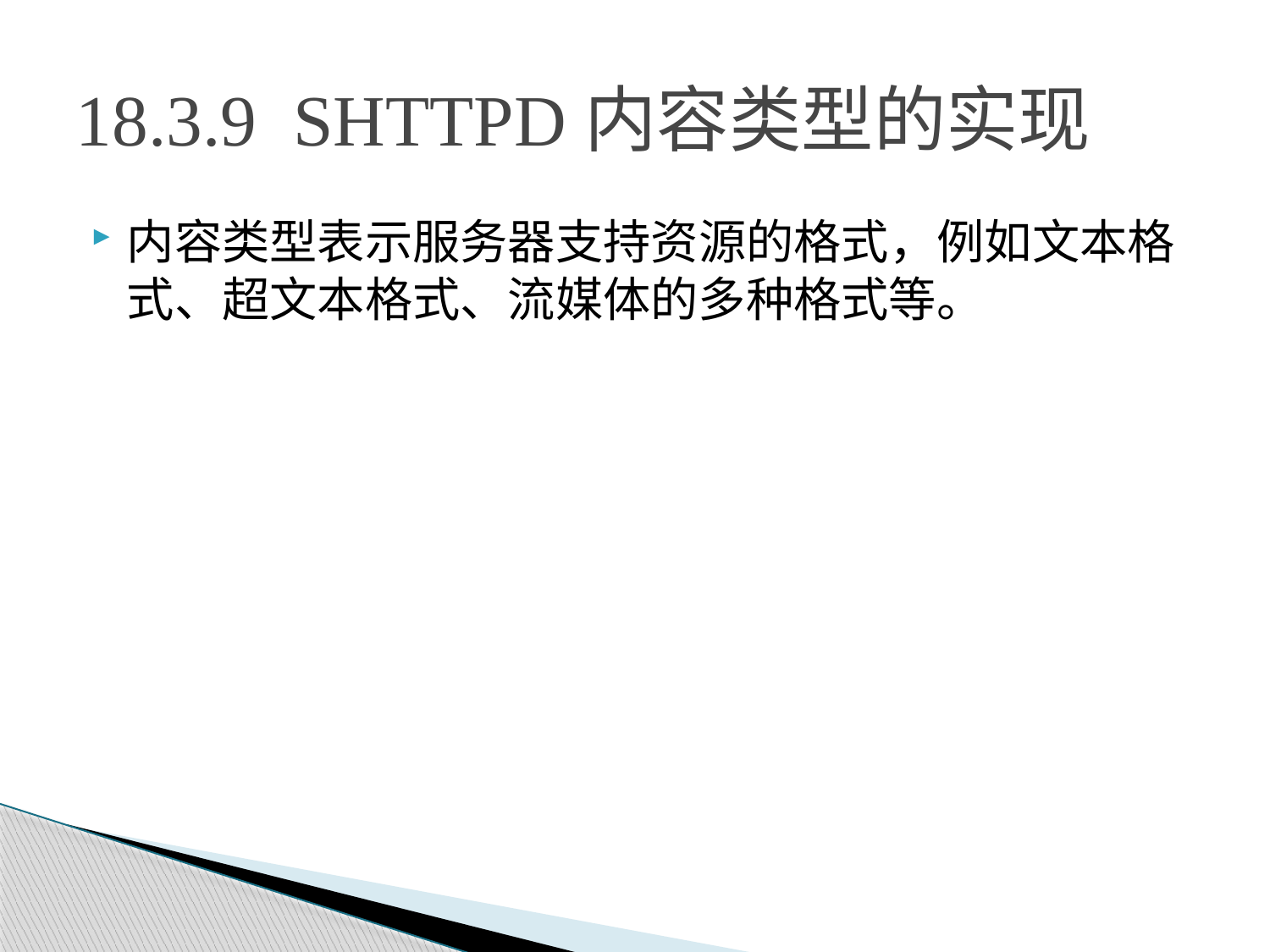

# 18.3.9  SHTTPD内容类型的实现
内容类型表示服务器支持资源的格式，例如文本格式、超文本格式、流媒体的多种格式等。